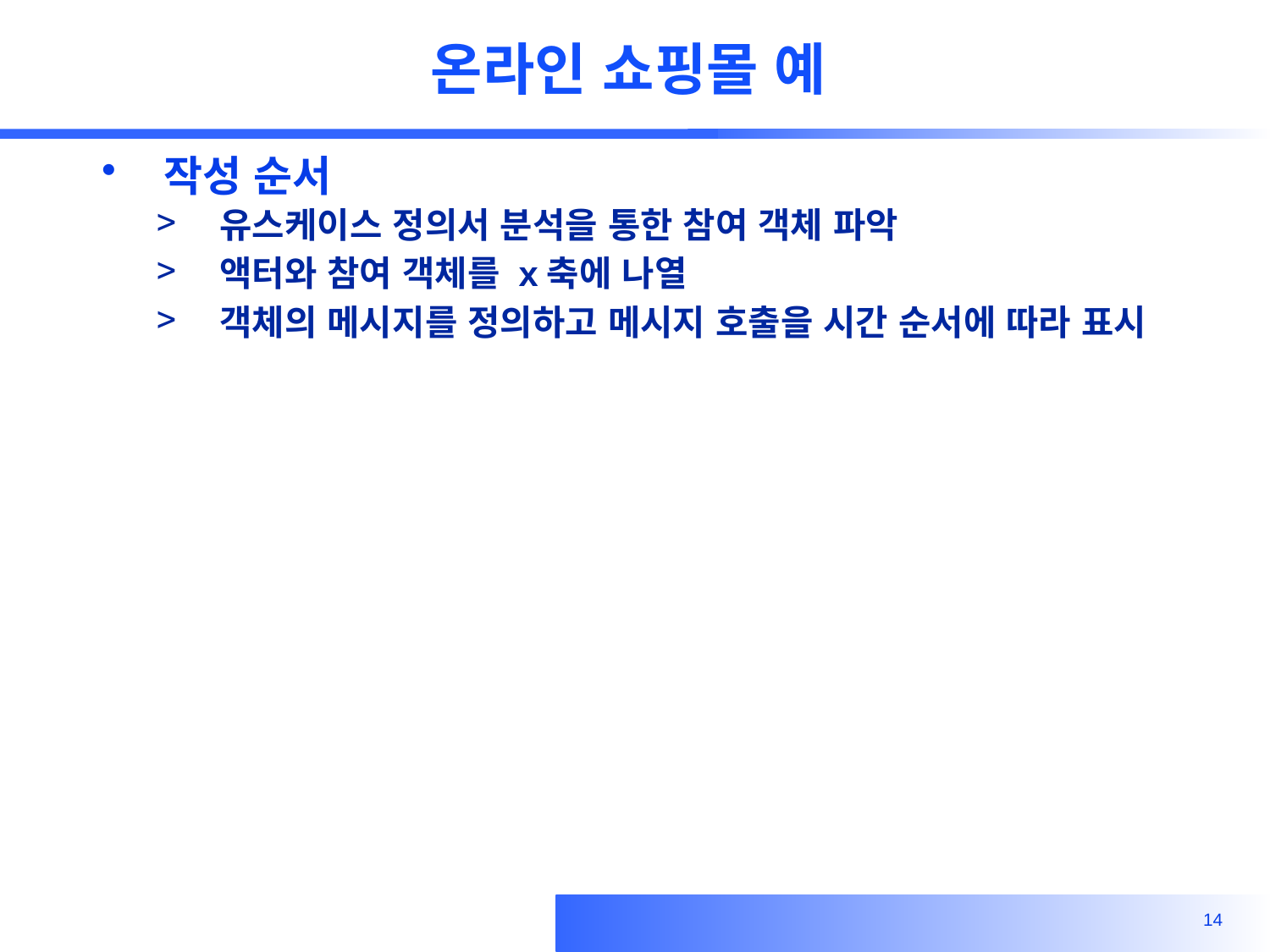

# 온라인 쇼핑몰 예
작성 순서
유스케이스 정의서 분석을 통한 참여 객체 파악
액터와 참여 객체를 x축에 나열
객체의 메시지를 정의하고 메시지 호출을 시간 순서에 따라 표시